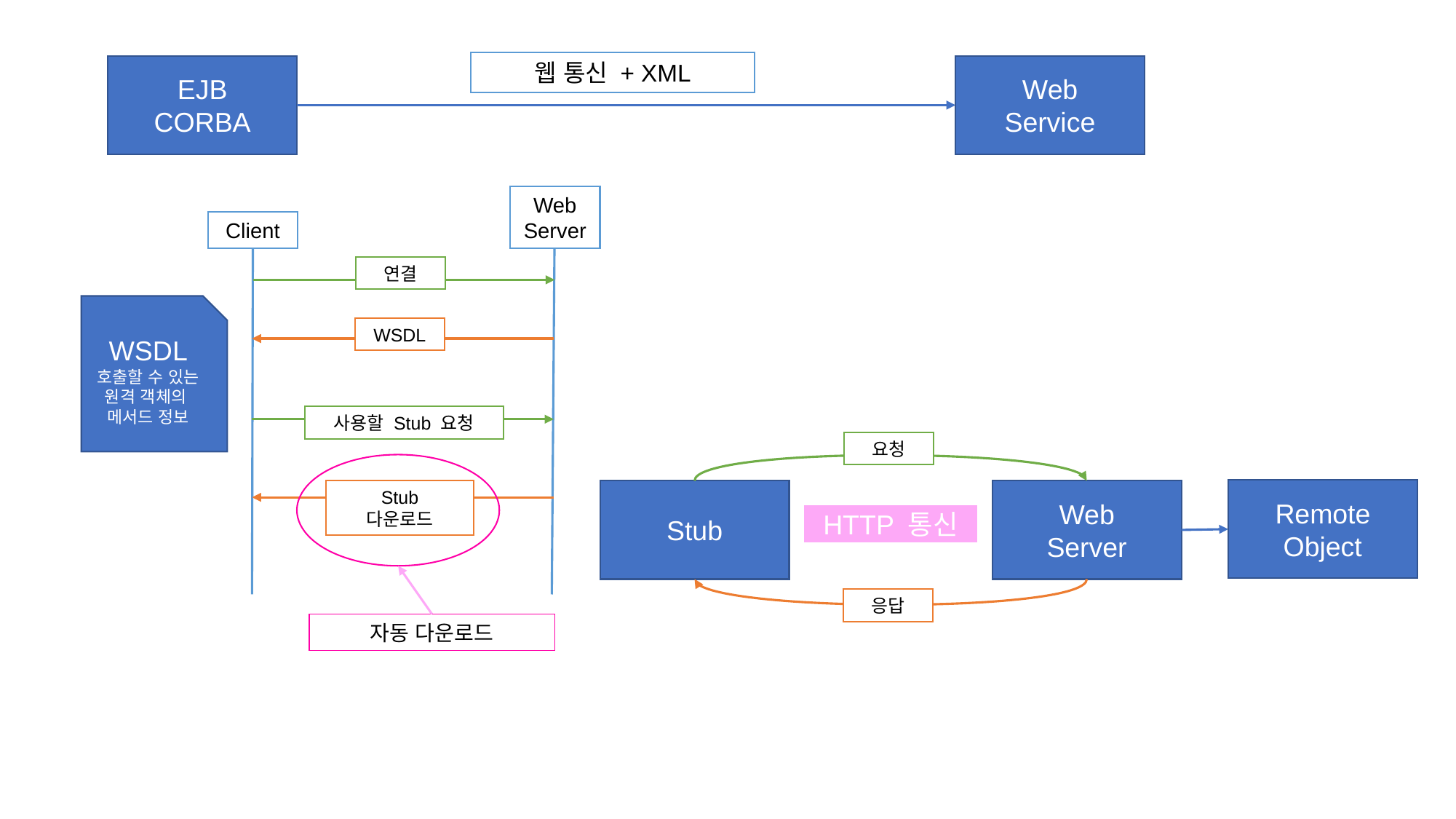

웹 통신 + XML
Web
Service
EJB
CORBA
Web
Server
Client
연결
WSDL
호출할 수 있는 원격 객체의
메서드 정보
WSDL
사용할 Stub 요청
요청

Remote
Object
Stub
다운로드
Stub
Web
Server
HTTP 통신
응답
자동 다운로드